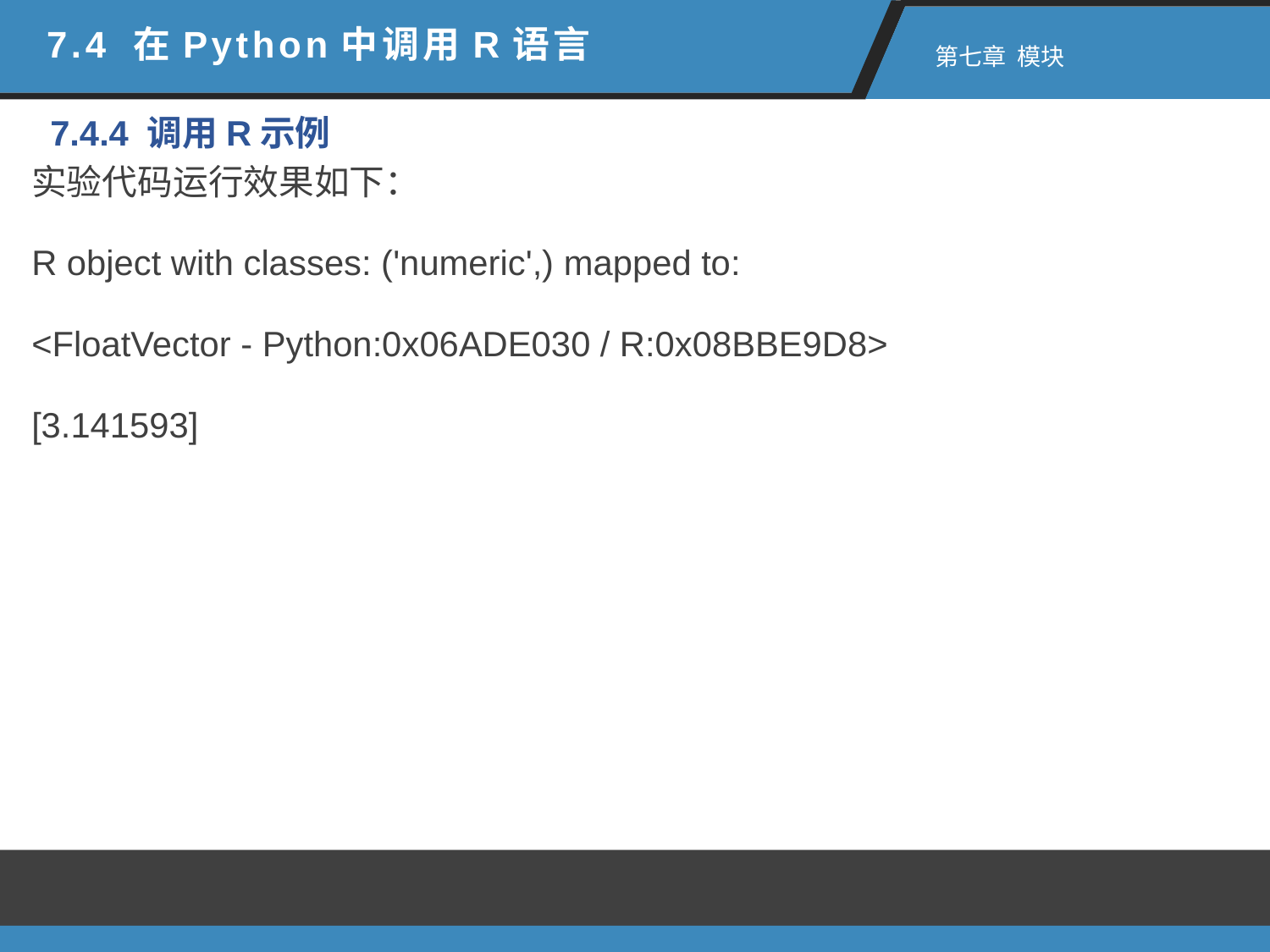

7.4 在Python中调用R语言
  第七章  模块
7.4.4 调用R示例
实验代码运行效果如下：
R object with classes: ('numeric',) mapped to:
<FloatVector - Python:0x06ADE030 / R:0x08BBE9D8>
[3.141593]